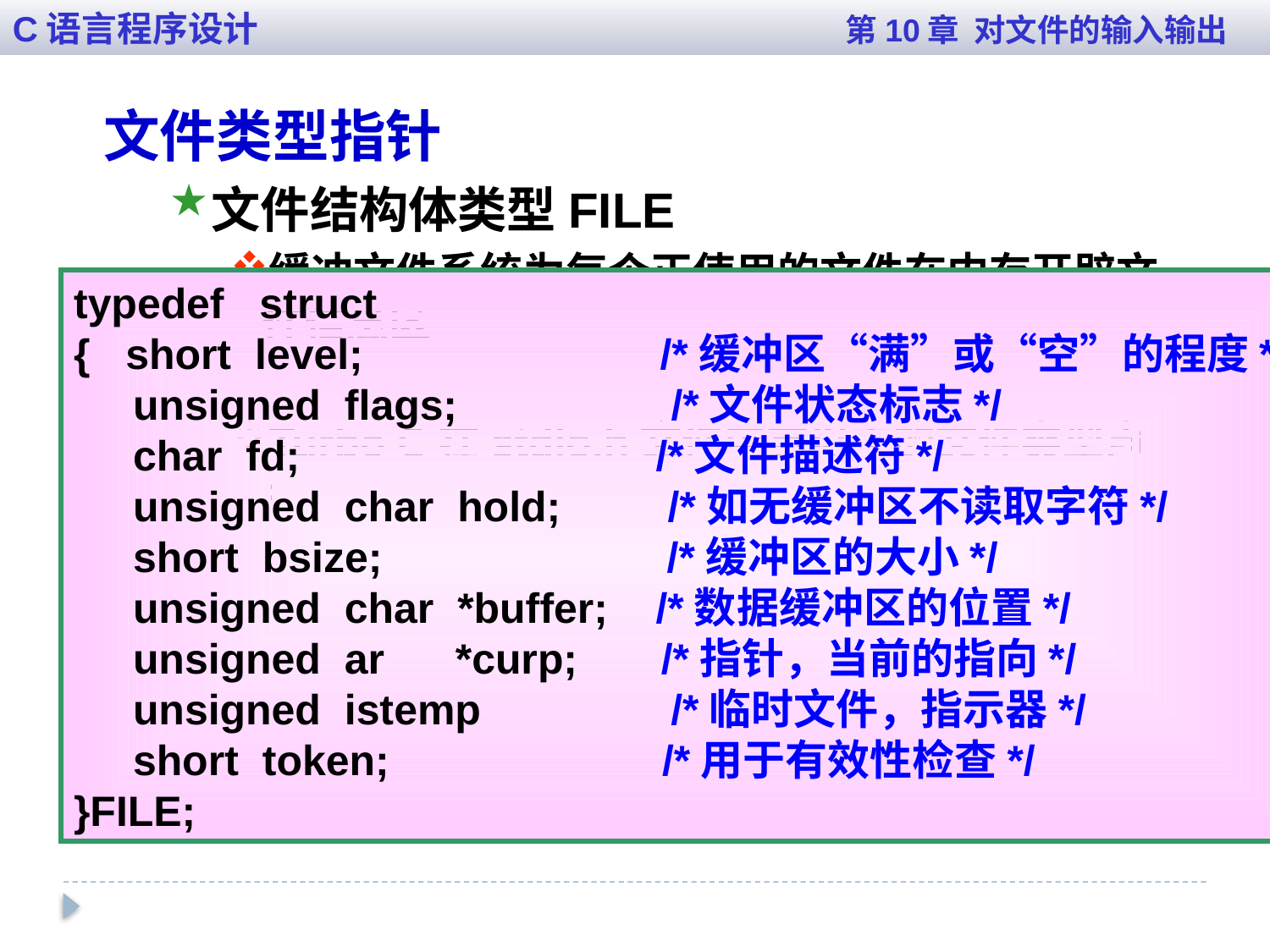

C语言程序设计                                                                         第10章  对文件的输入输出
文件类型指针
文件结构体类型FILE
缓冲文件系统为每个正使用的文件在内存开辟文件信息区
文件信息用系统定义的名为FILE的结构体描述
Turbo C在stdio.h文件中有以下的文件类型声明：
typedef   struct
{   short  level;                         /*缓冲区“满”或“空”的程度*/
     unsigned  flags;                  /*文件状态标志*/
     char  fd;                              /*文件描述符*/
     unsigned  char  hold;         /*如无缓冲区不读取字符*/
     short  bsize;                        /*缓冲区的大小*/
     unsigned  char  *buffer;    /*数据缓冲区的位置*/
     unsigned  ar      *curp;       /*指针，当前的指向*/
     unsigned  istemp                /*临时文件，指示器*/
     short  token;                       /*用于有效性检查*/
}FILE;
8